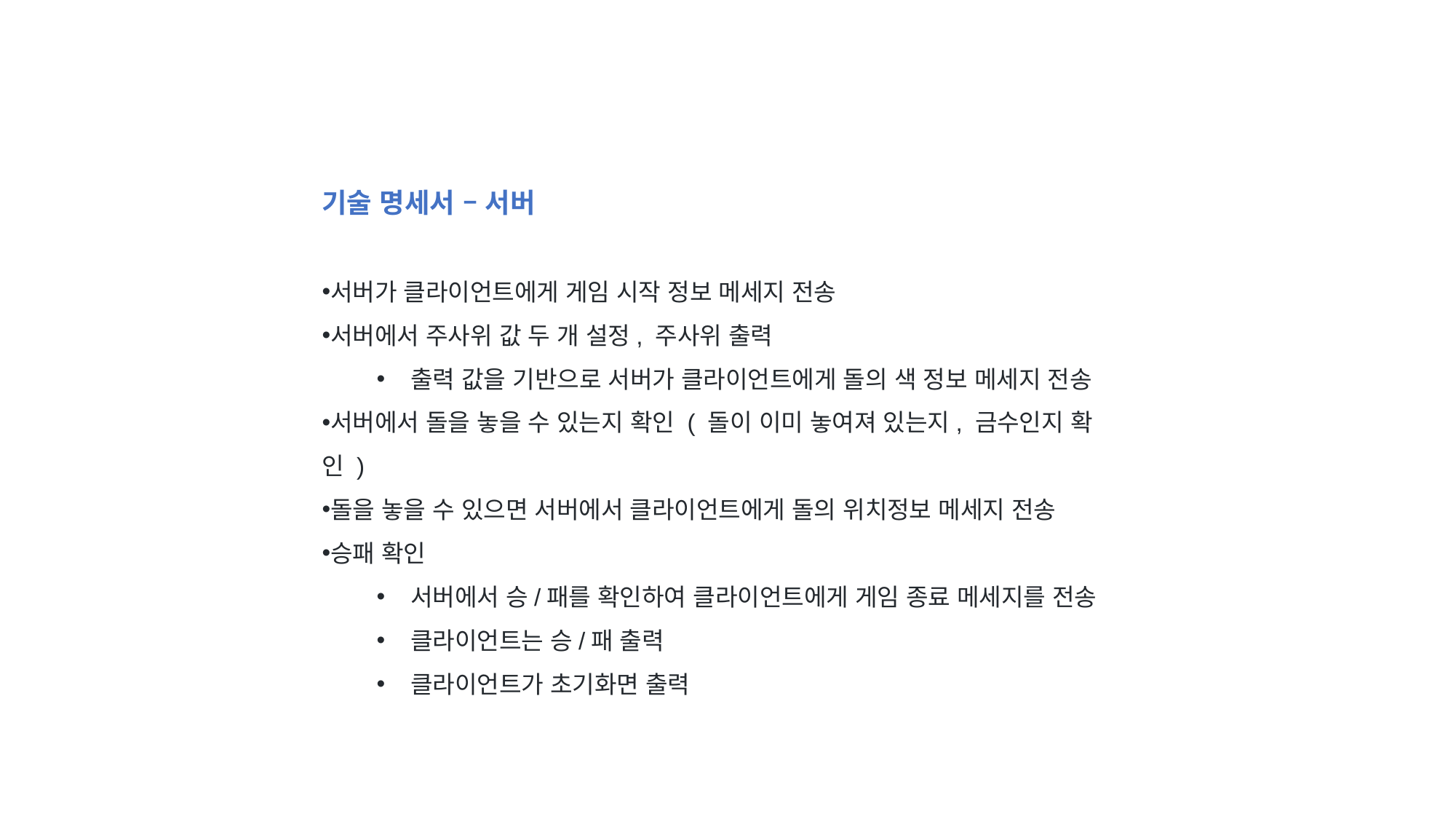

기술 명세서 – 서버

서버가 클라이언트에게 게임 시작 정보 메세지 전송
서버에서 주사위 값 두 개 설정, 주사위 출력
출력 값을 기반으로 서버가 클라이언트에게 돌의 색 정보 메세지 전송
서버에서 돌을 놓을 수 있는지 확인 ( 돌이 이미 놓여져 있는지, 금수인지 확인 )
돌을 놓을 수 있으면 서버에서 클라이언트에게 돌의 위치정보 메세지 전송
승패 확인
서버에서 승/패를 확인하여 클라이언트에게 게임 종료 메세지를 전송
클라이언트는 승/패 출력
클라이언트가 초기화면 출력